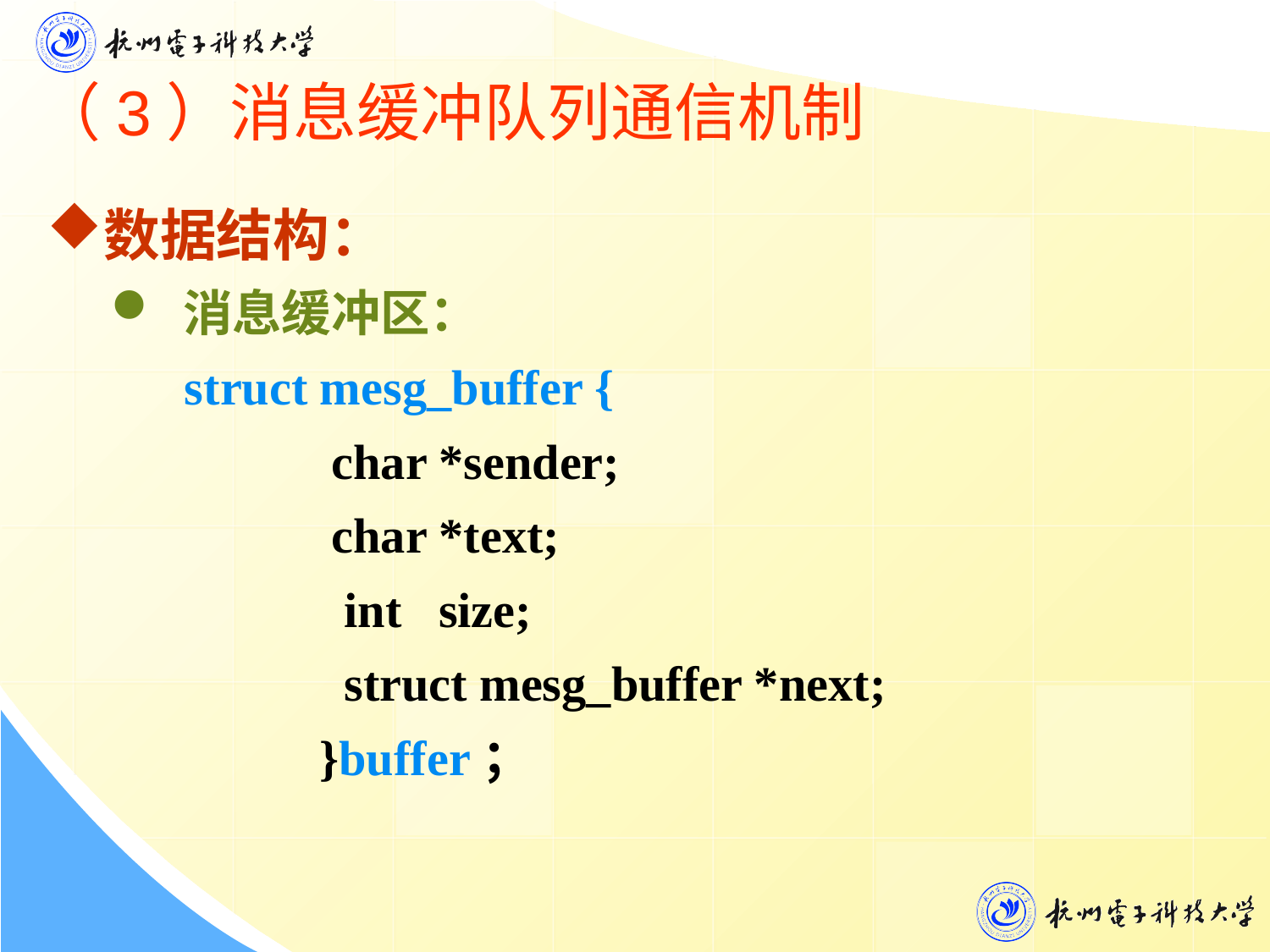

（3）消息缓冲队列通信机制
数据结构：
 消息缓冲区：
      struct mesg_buffer {
                  char *sender;
                  char *text;
                   int   size;
                   struct mesg_buffer *next;
                 }buffer；